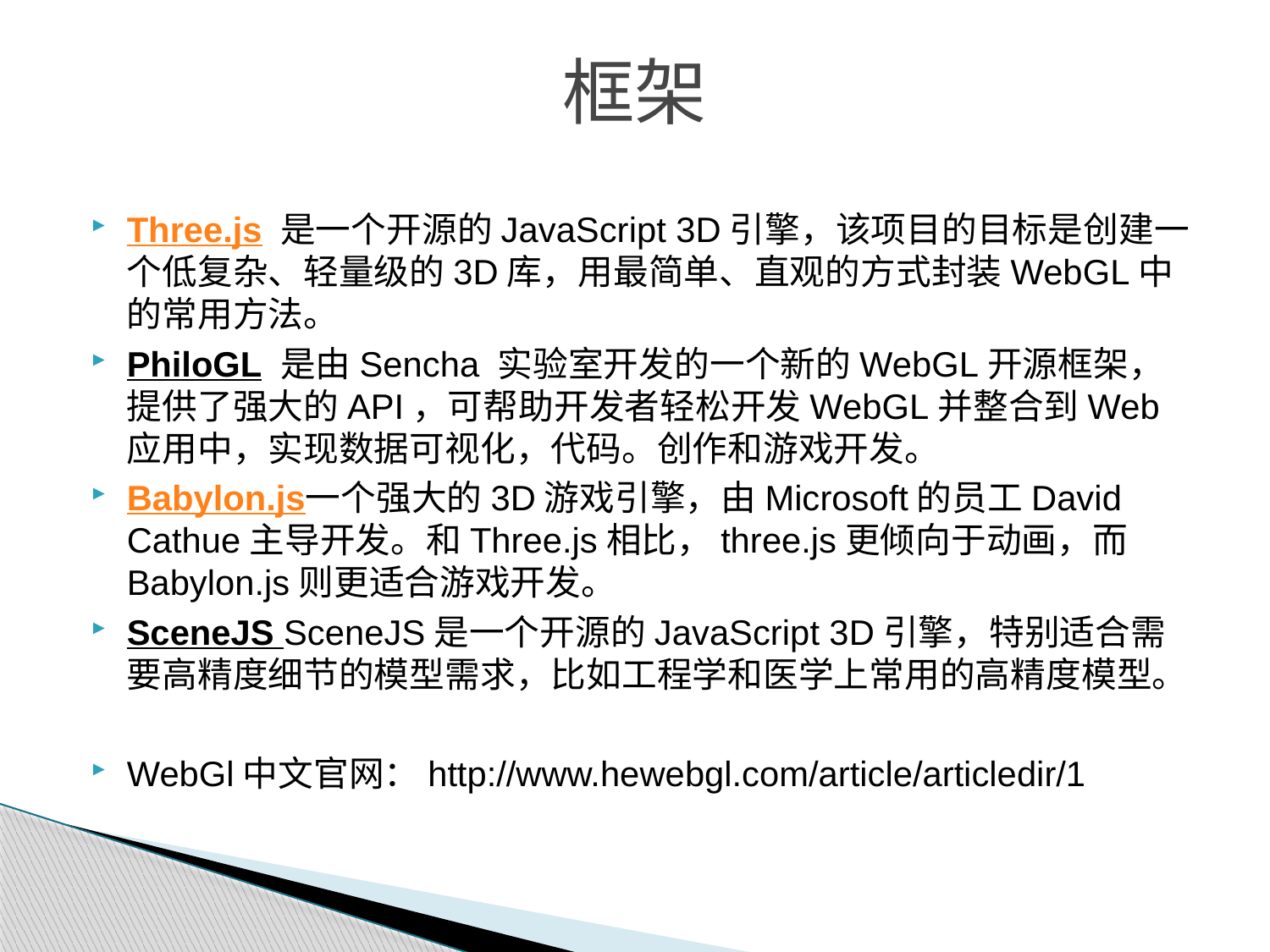

# 框架
Three.js 是一个开源的JavaScript 3D引擎，该项目的目标是创建一个低复杂、轻量级的3D库，用最简单、直观的方式封装WebGL中的常用方法。
PhiloGL 是由Sencha 实验室开发的一个新的WebGL开源框架，提供了强大的API，可帮助开发者轻松开发WebGL并整合到Web应用中，实现数据可视化，代码。创作和游戏开发。
Babylon.js一个强大的3D游戏引擎，由Microsoft的员工David Cathue主导开发。和Three.js相比，three.js更倾向于动画，而Babylon.js则更适合游戏开发。
SceneJS SceneJS是一个开源的JavaScript 3D引擎，特别适合需要高精度细节的模型需求，比如工程学和医学上常用的高精度模型。

WebGl中文官网：http://www.hewebgl.com/article/articledir/1